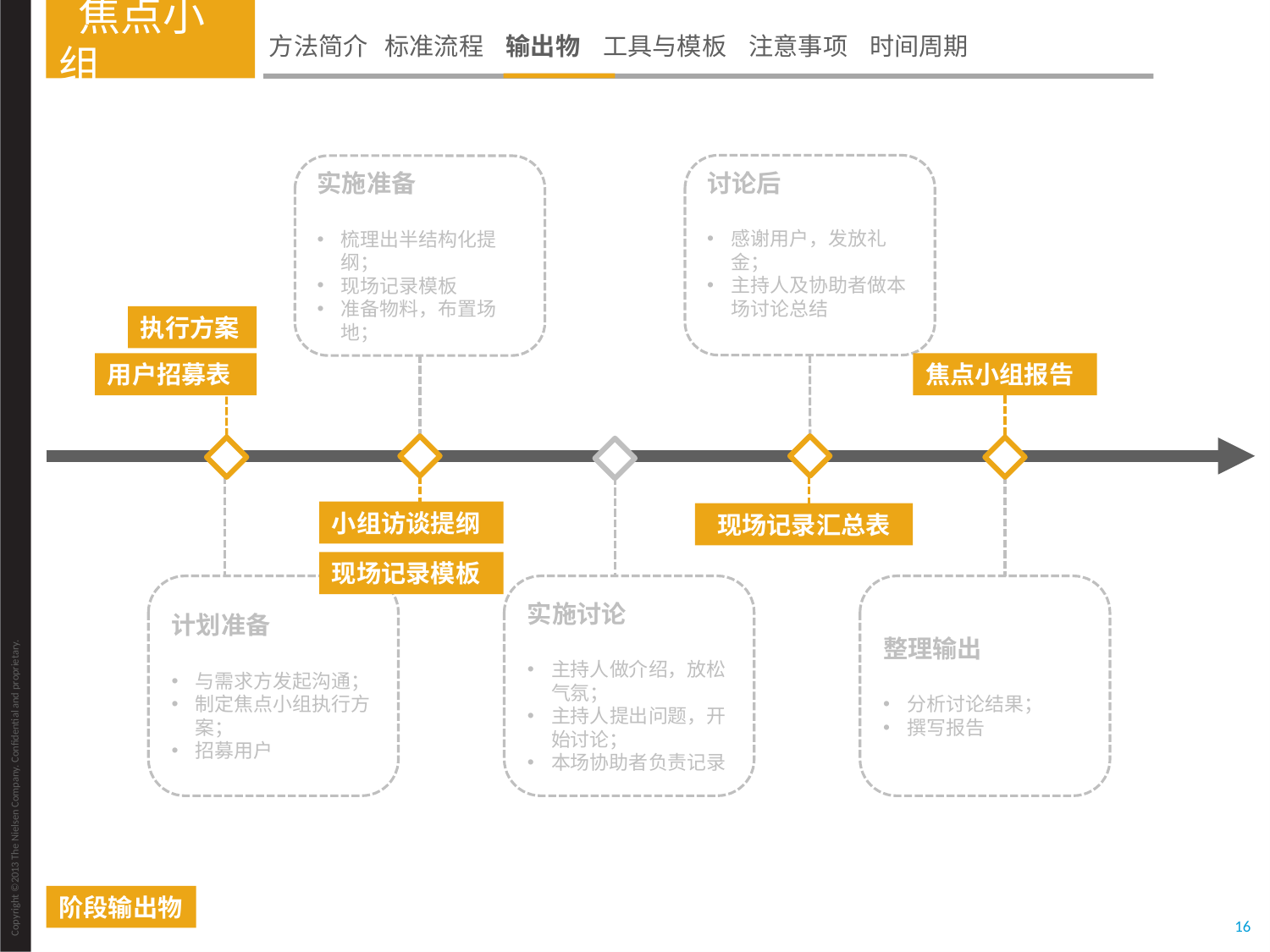

焦点小组
方法简介   标准流程    输出物    工具与模板    注意事项    时间周期

讨论后

感谢用户，发放礼金；
主持人及协助者做本场讨论总结

实施准备

梳理出半结构化提纲；
现场记录模板
准备物料，布置场地；
执行方案
用户招募表
焦点小组报告

小组访谈提纲
现场记录汇总表
现场记录模板
计划准备

与需求方发起沟通；
制定焦点小组执行方案；
招募用户
实施讨论

主持人做介绍，放松气氛；
主持人提出问题，开始讨论；
本场协助者负责记录
整理输出

分析讨论结果；
撰写报告
阶段输出物